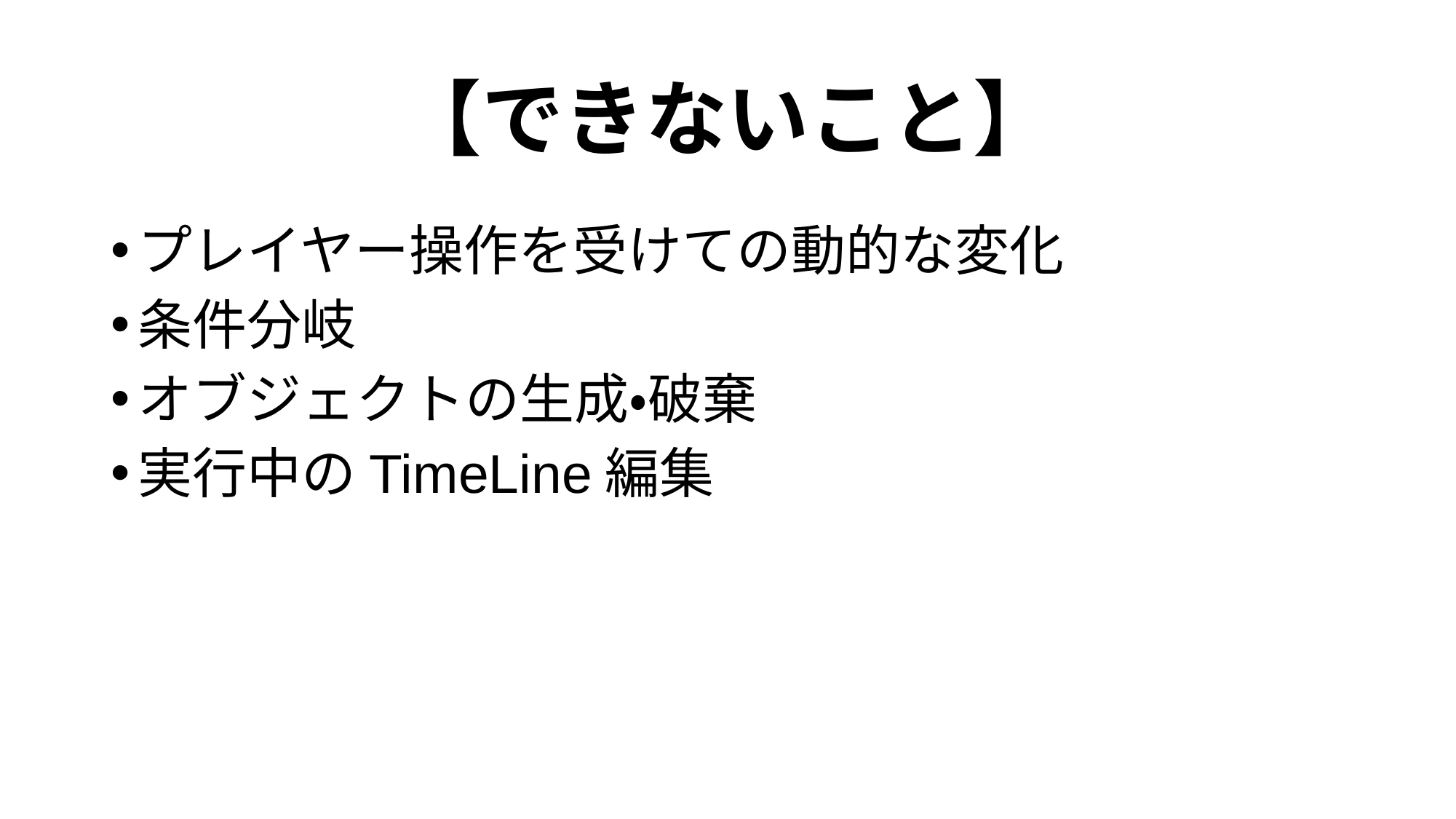

# 【できないこと】
プレイヤー操作を受けての動的な変化
条件分岐
オブジェクトの生成・破棄
実行中のTimeLine編集